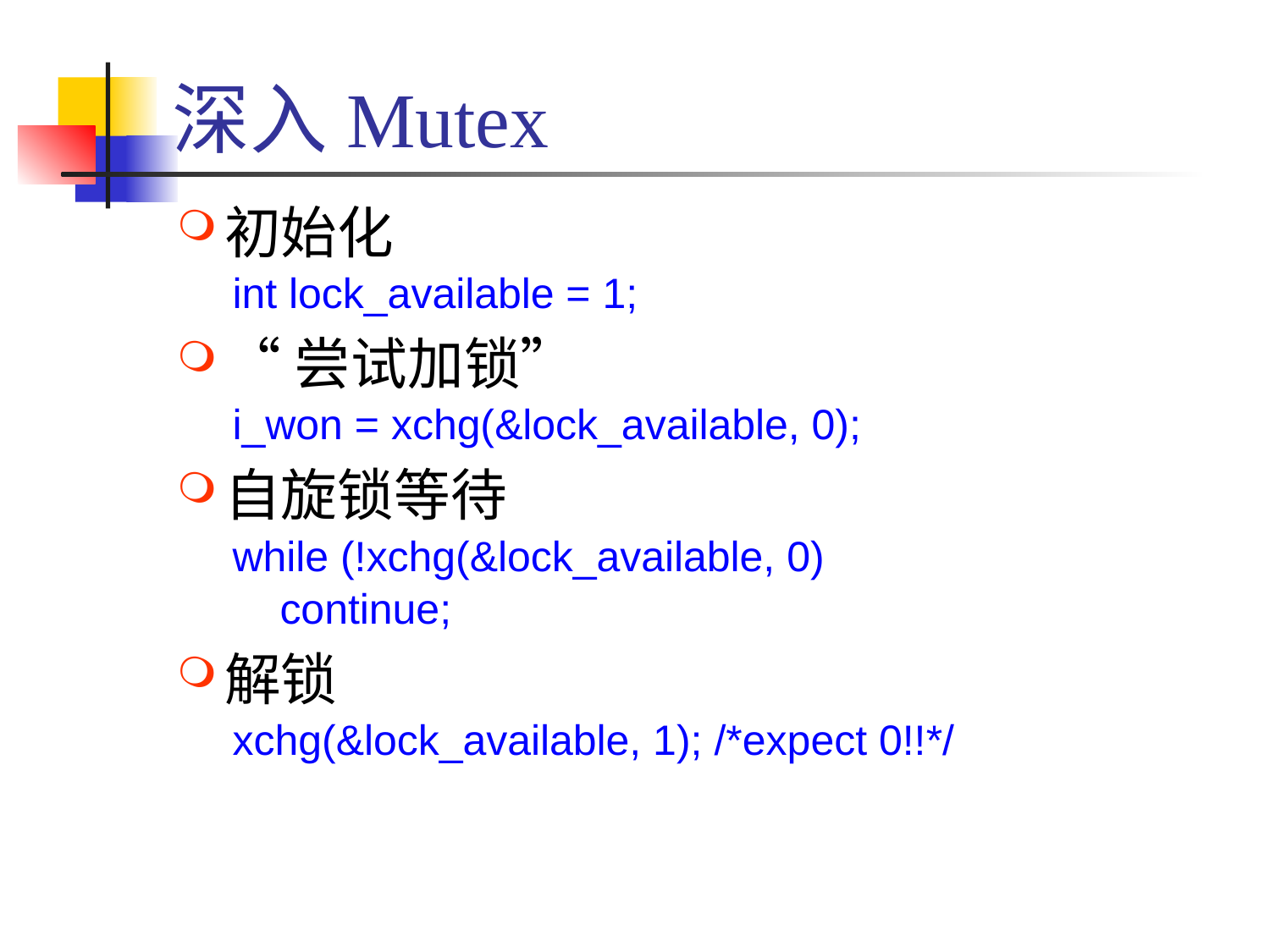

# 深入Mutex
初始化
int lock_available = 1;
“尝试加锁”
i_won = xchg(&lock_available, 0);
自旋锁等待
while (!xchg(&lock_available, 0)
    continue;
解锁
xchg(&lock_available, 1); /*expect 0!!*/